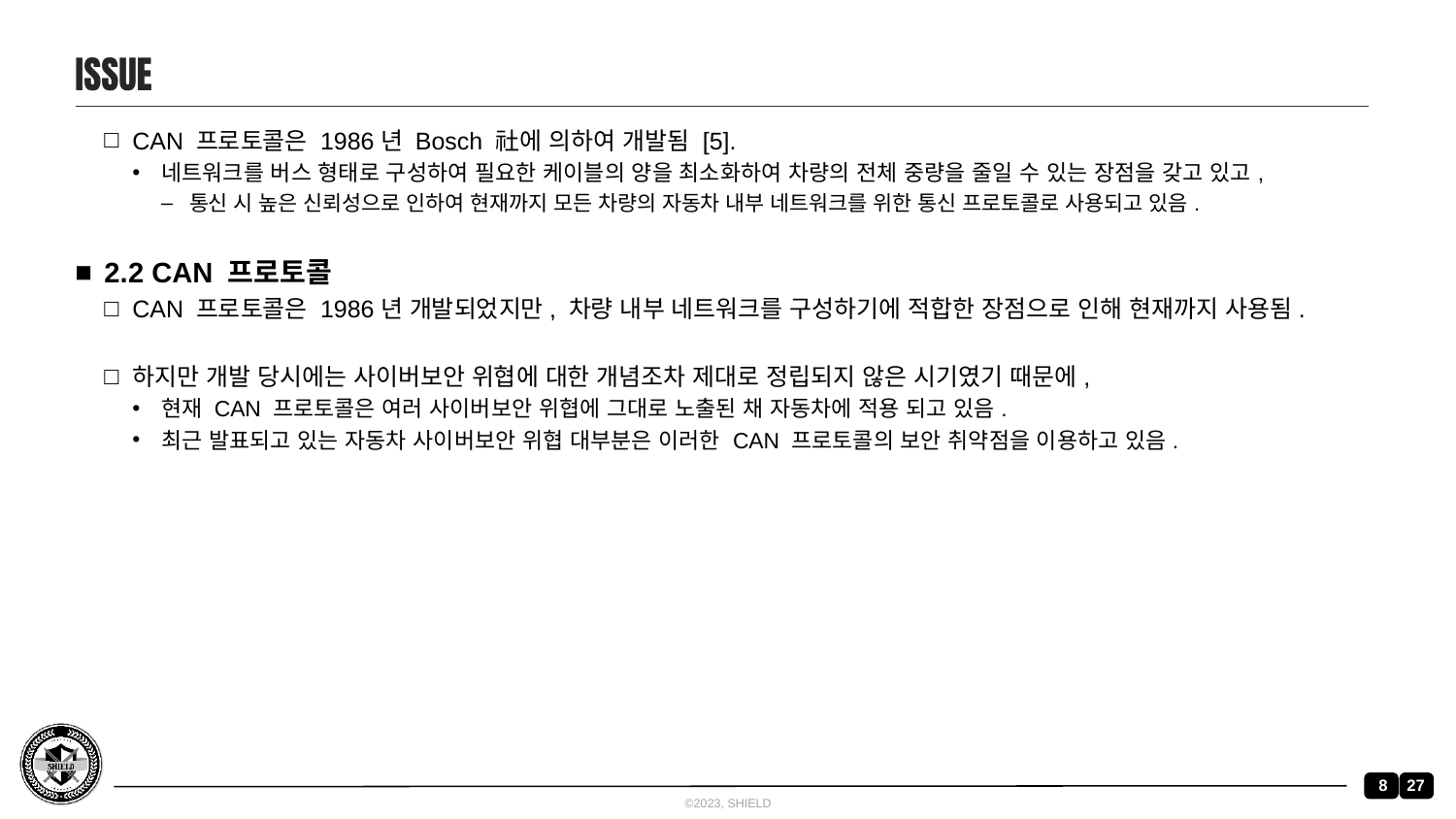

# ISSUE
CAN 프로토콜은 1986년 Bosch 社에 의하여 개발됨 [5].
네트워크를 버스 형태로 구성하여 필요한 케이블의 양을 최소화하여 차량의 전체 중량을 줄일 수 있는 장점을 갖고 있고,
통신 시 높은 신뢰성으로 인하여 현재까지 모든 차량의 자동차 내부 네트워크를 위한 통신 프로토콜로 사용되고 있음.

2.2 CAN 프로토콜
CAN 프로토콜은 1986년 개발되었지만, 차량 내부 네트워크를 구성하기에 적합한 장점으로 인해 현재까지 사용됨.

하지만 개발 당시에는 사이버보안 위협에 대한 개념조차 제대로 정립되지 않은 시기였기 때문에,
현재 CAN 프로토콜은 여러 사이버보안 위협에 그대로 노출된 채 자동차에 적용 되고 있음.
최근 발표되고 있는 자동차 사이버보안 위협 대부분은 이러한 CAN 프로토콜의 보안 취약점을 이용하고 있음.